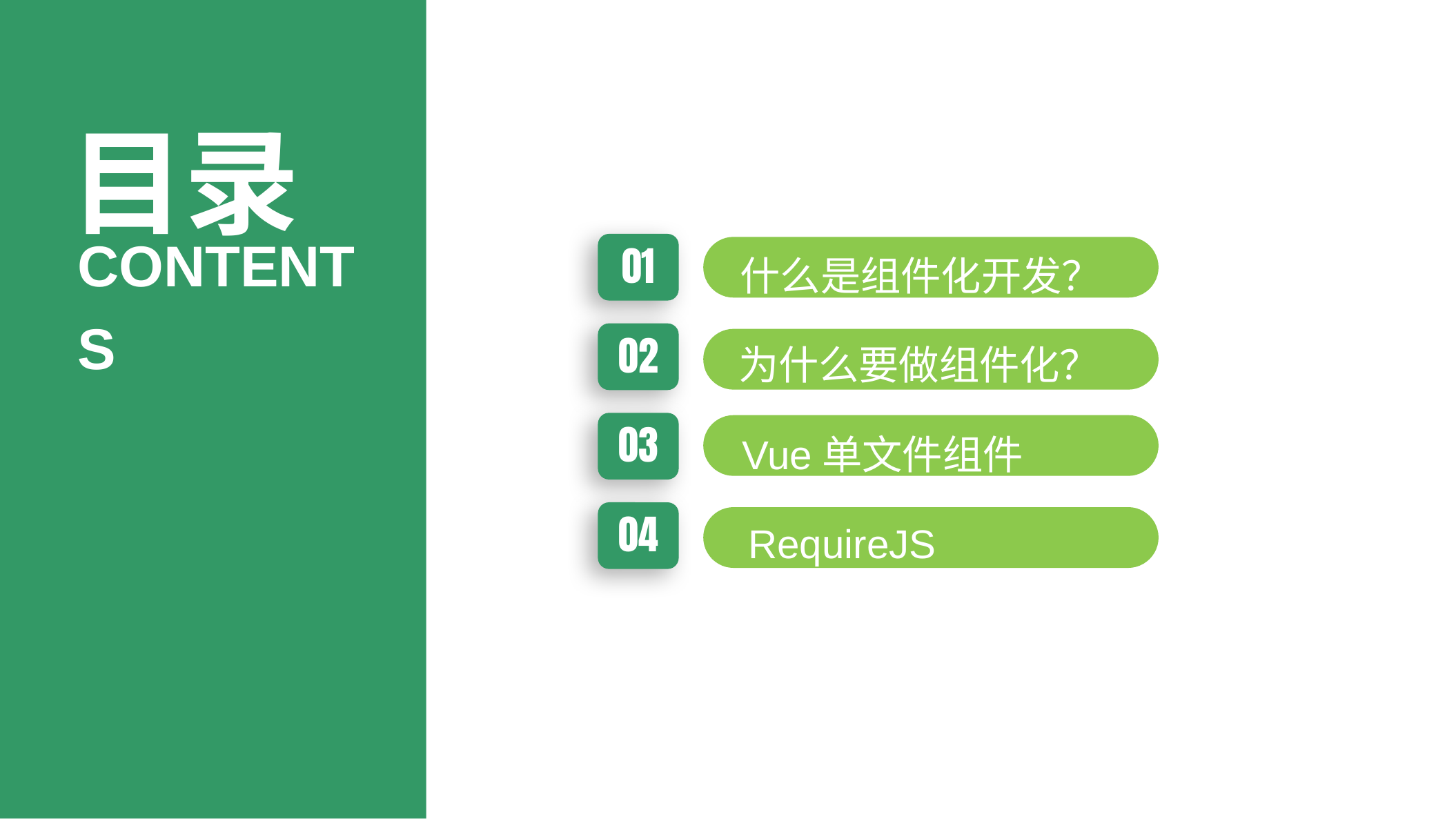

目录
contents
01
什么是组件化开发？

02
为什么要做组件化？

03
Vue单文件组件

04
RequireJS

相关标题文字